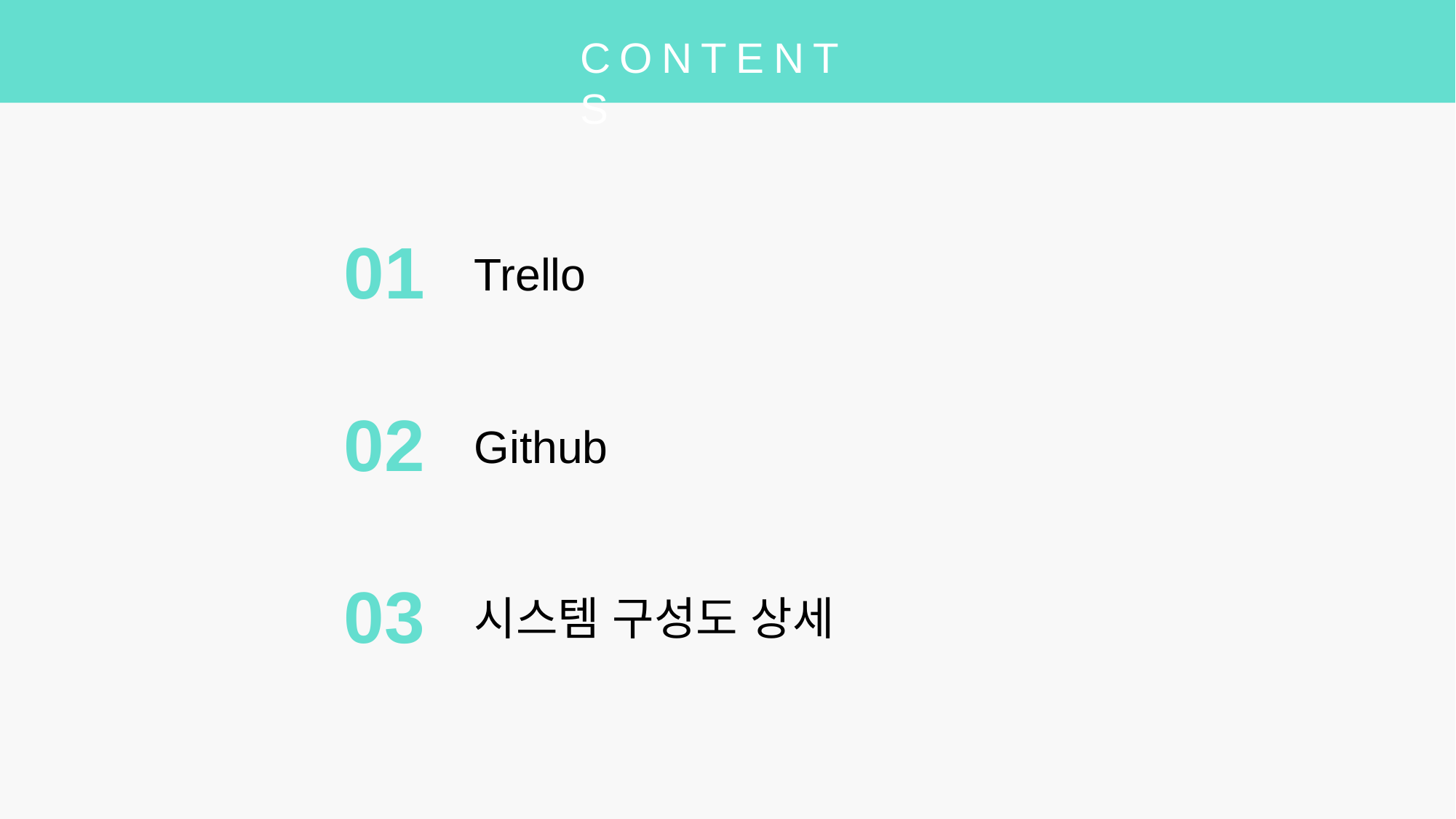

CONTENTS
01
02
Trello
Github
03
시스템 구성도 상세